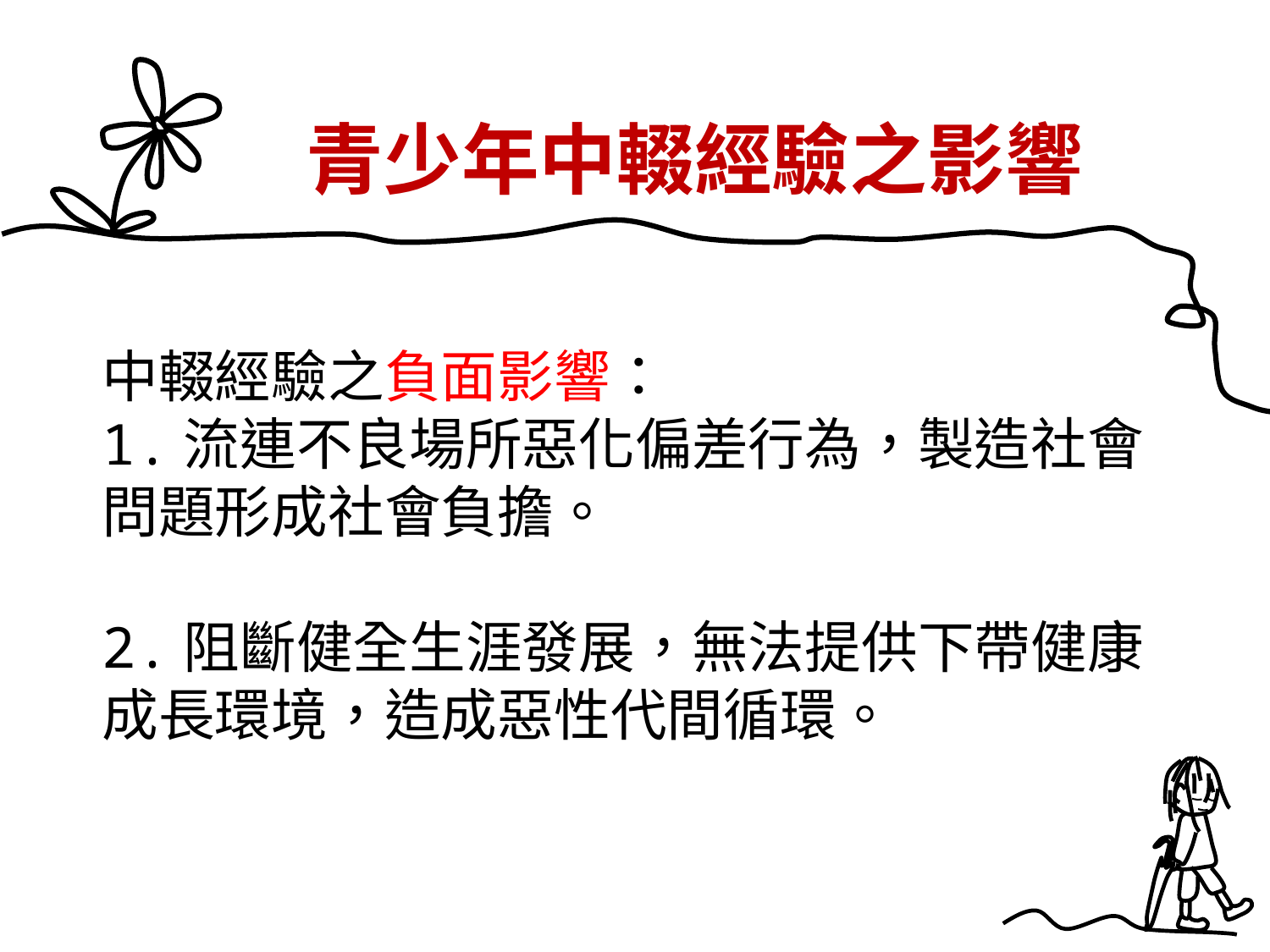

# 青少年中輟經驗之影響
中輟經驗之負面影響：
1.流連不良場所惡化偏差行為，製造社會問題形成社會負擔。

2.阻斷健全生涯發展，無法提供下帶健康成長環境，造成惡性代間循環。